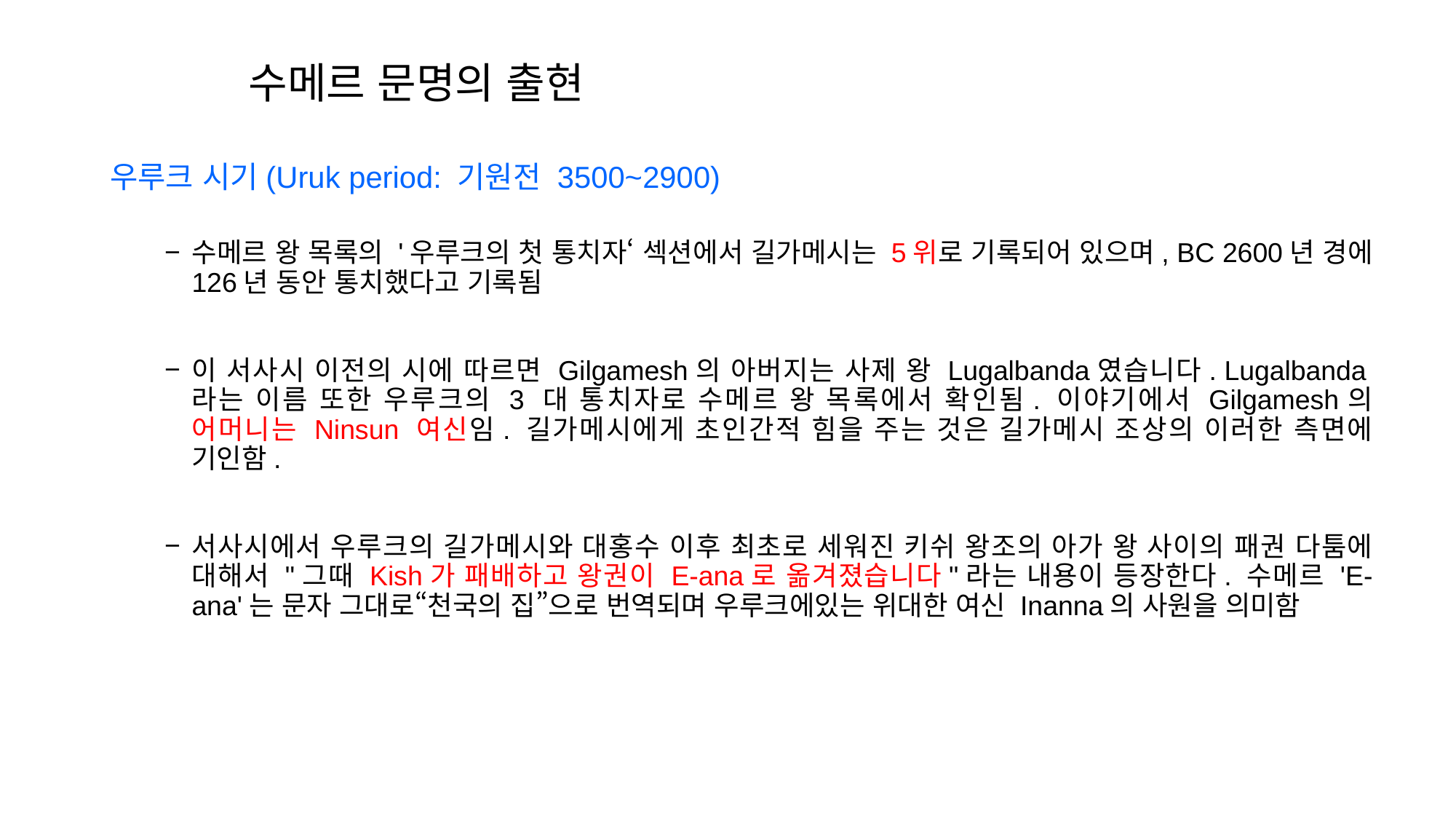

수메르 문명의 출현
우루크 시기(Uruk period: 기원전 3500~2900)

수메르 왕 목록의 '우루크의 첫 통치자‘ 섹션에서 길가메시는 5위로 기록되어 있으며, BC 2600년 경에 126년 동안 통치했다고 기록됨

이 서사시 이전의 시에 따르면 Gilgamesh의 아버지는 사제 왕 Lugalbanda였습니다. Lugalbanda라는 이름 또한 우루크의 3 대 통치자로 수메르 왕 목록에서 확인됨. 이야기에서 Gilgamesh의 어머니는 Ninsun 여신임. 길가메시에게 초인간적 힘을 주는 것은 길가메시 조상의 이러한 측면에 기인함.

서사시에서 우루크의 길가메시와 대홍수 이후 최초로 세워진 키쉬 왕조의 아가 왕 사이의 패권 다툼에 대해서 "그때 Kish가 패배하고 왕권이 E-ana로 옮겨졌습니다"라는 내용이 등장한다. 수메르 'E-ana'는 문자 그대로“천국의 집”으로 번역되며 우루크에있는 위대한 여신 Inanna의 사원을 의미함